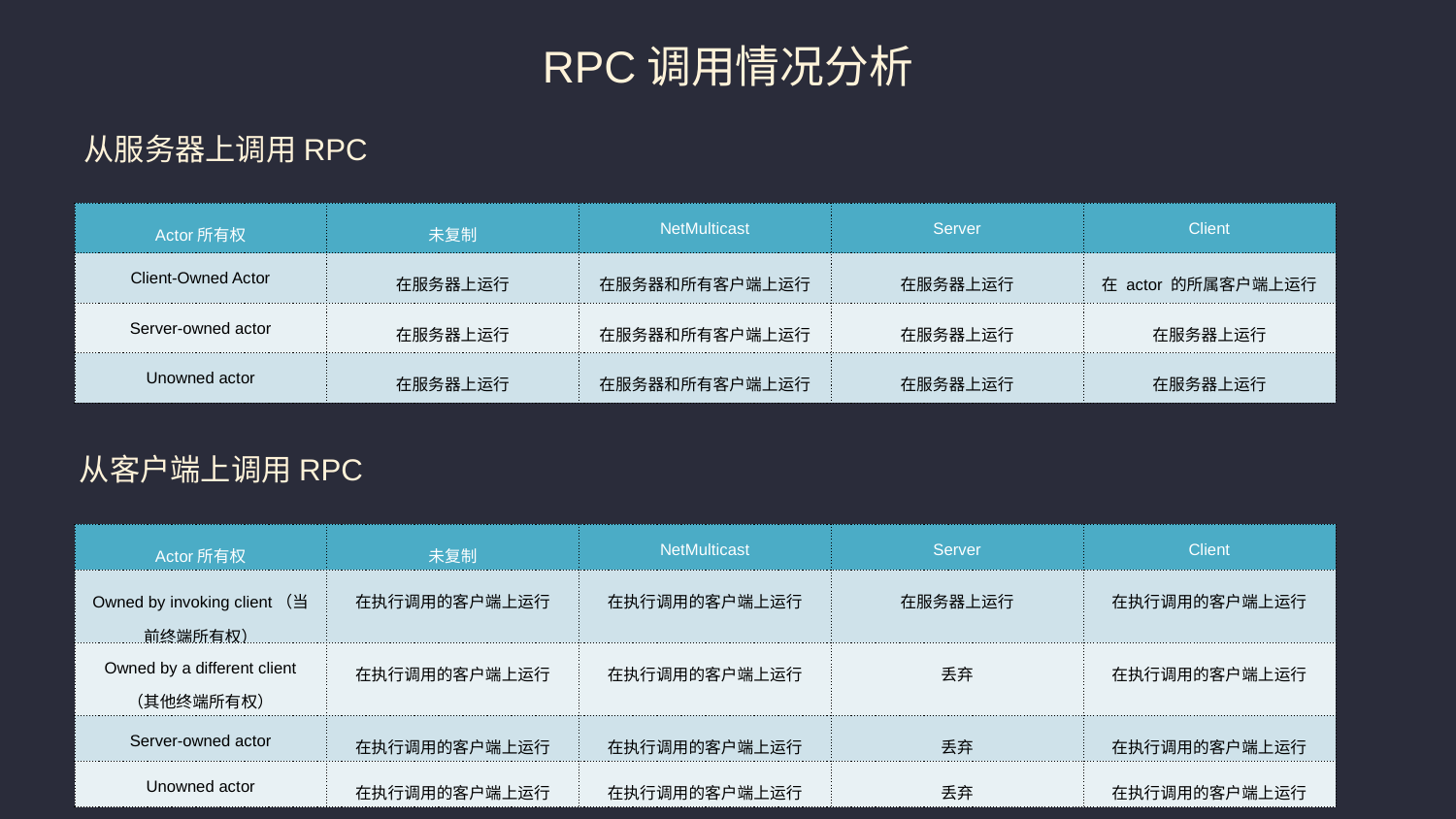

# RPC调用情况分析
从服务器上调用RPC
| Actor所有权 | 未复制 | NetMulticast | Server | Client |
| --- | --- | --- | --- | --- |
| Client-Owned Actor | 在服务器上运行 | 在服务器和所有客户端上运行 | 在服务器上运行 | 在 actor 的所属客户端上运行 |
| Server-owned actor | 在服务器上运行 | 在服务器和所有客户端上运行 | 在服务器上运行 | 在服务器上运行 |
| Unowned actor | 在服务器上运行 | 在服务器和所有客户端上运行 | 在服务器上运行 | 在服务器上运行 |
从客户端上调用RPC
| Actor所有权 | 未复制 | NetMulticast | Server | Client |
| --- | --- | --- | --- | --- |
| Owned by invoking client（当前终端所有权） | 在执行调用的客户端上运行 | 在执行调用的客户端上运行 | 在服务器上运行 | 在执行调用的客户端上运行 |
| Owned by a different client （其他终端所有权） | 在执行调用的客户端上运行 | 在执行调用的客户端上运行 | 丢弃 | 在执行调用的客户端上运行 |
| Server-owned actor | 在执行调用的客户端上运行 | 在执行调用的客户端上运行 | 丢弃 | 在执行调用的客户端上运行 |
| Unowned actor | 在执行调用的客户端上运行 | 在执行调用的客户端上运行 | 丢弃 | 在执行调用的客户端上运行 |